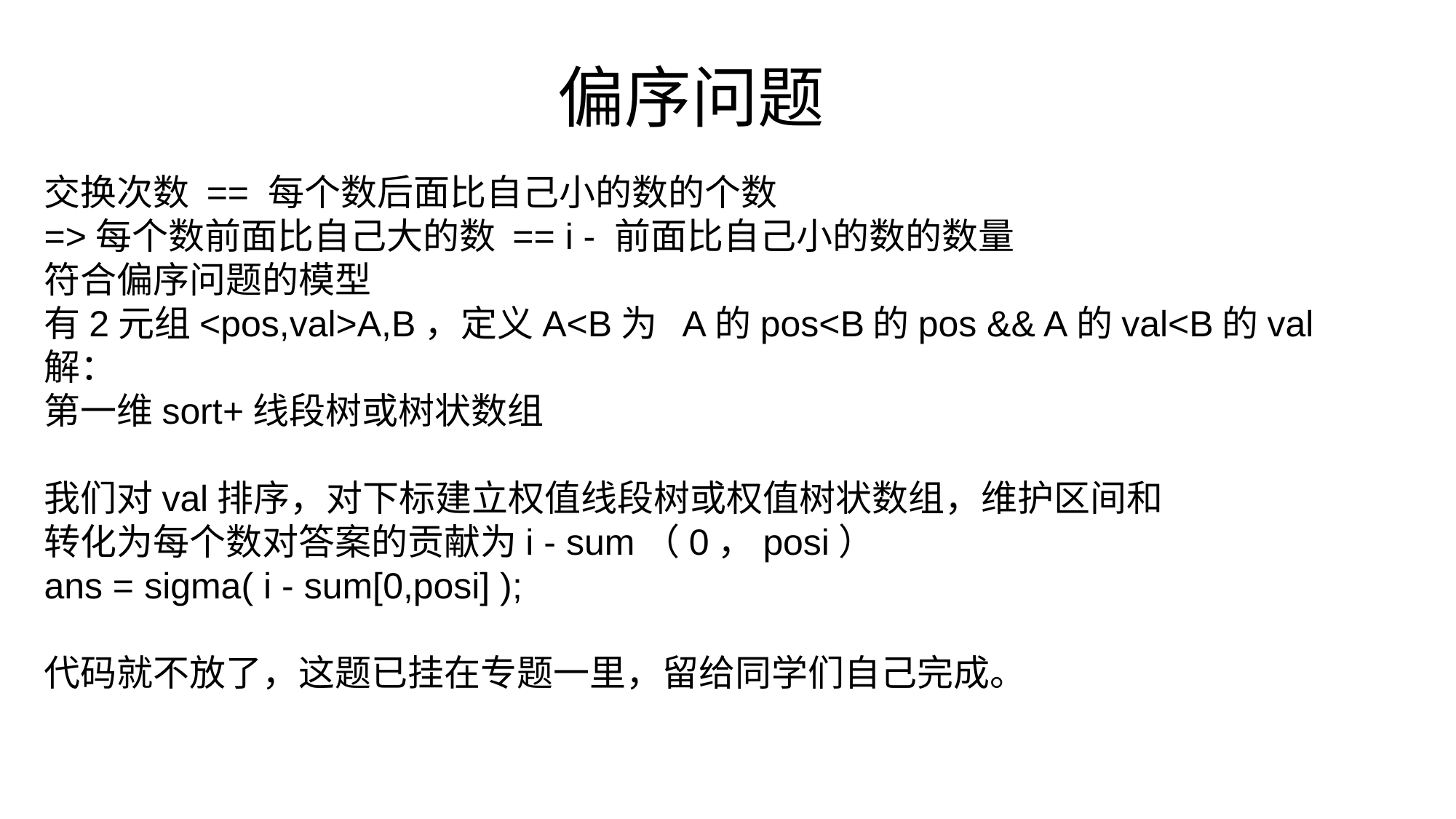

偏序问题
交换次数 == 每个数后面比自己小的数的个数
=>每个数前面比自己大的数 == i - 前面比自己小的数的数量
符合偏序问题的模型
有2元组<pos,val>A,B，定义A<B为  A的pos<B的pos && A的val<B的val
解：
第一维sort+线段树或树状数组

我们对val排序，对下标建立权值线段树或权值树状数组，维护区间和
转化为每个数对答案的贡献为i - sum（0，posi）
ans = sigma( i - sum[0,posi] );

代码就不放了，这题已挂在专题一里，留给同学们自己完成。